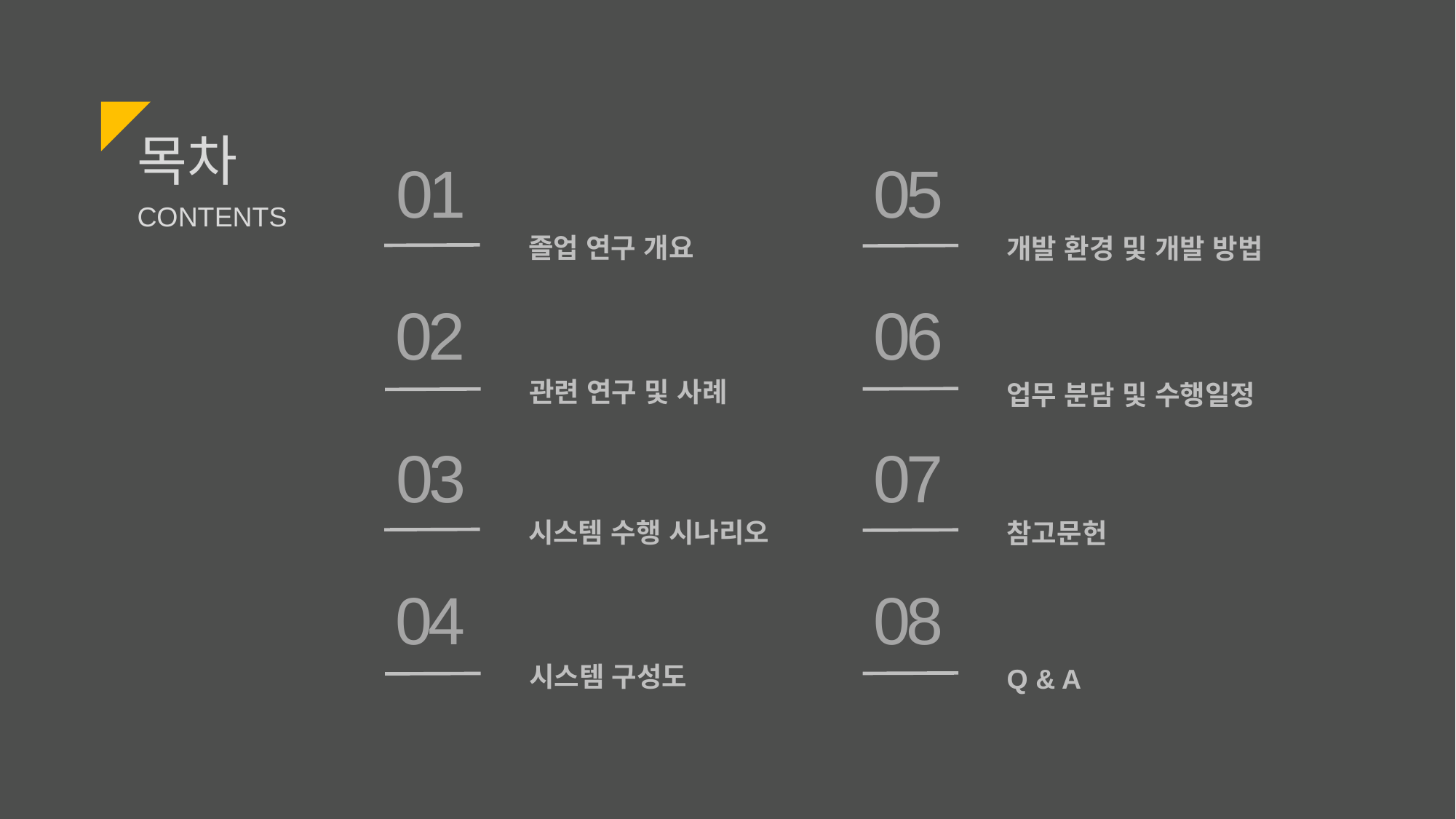

목차
01
05
CONTENTS
졸업 연구 개요
개발 환경 및 개발 방법
06
02
관련 연구 및 사례
업무 분담 및 수행일정
03
07
시스템 수행 시나리오
참고문헌
08
04
시스템 구성도
Q & A